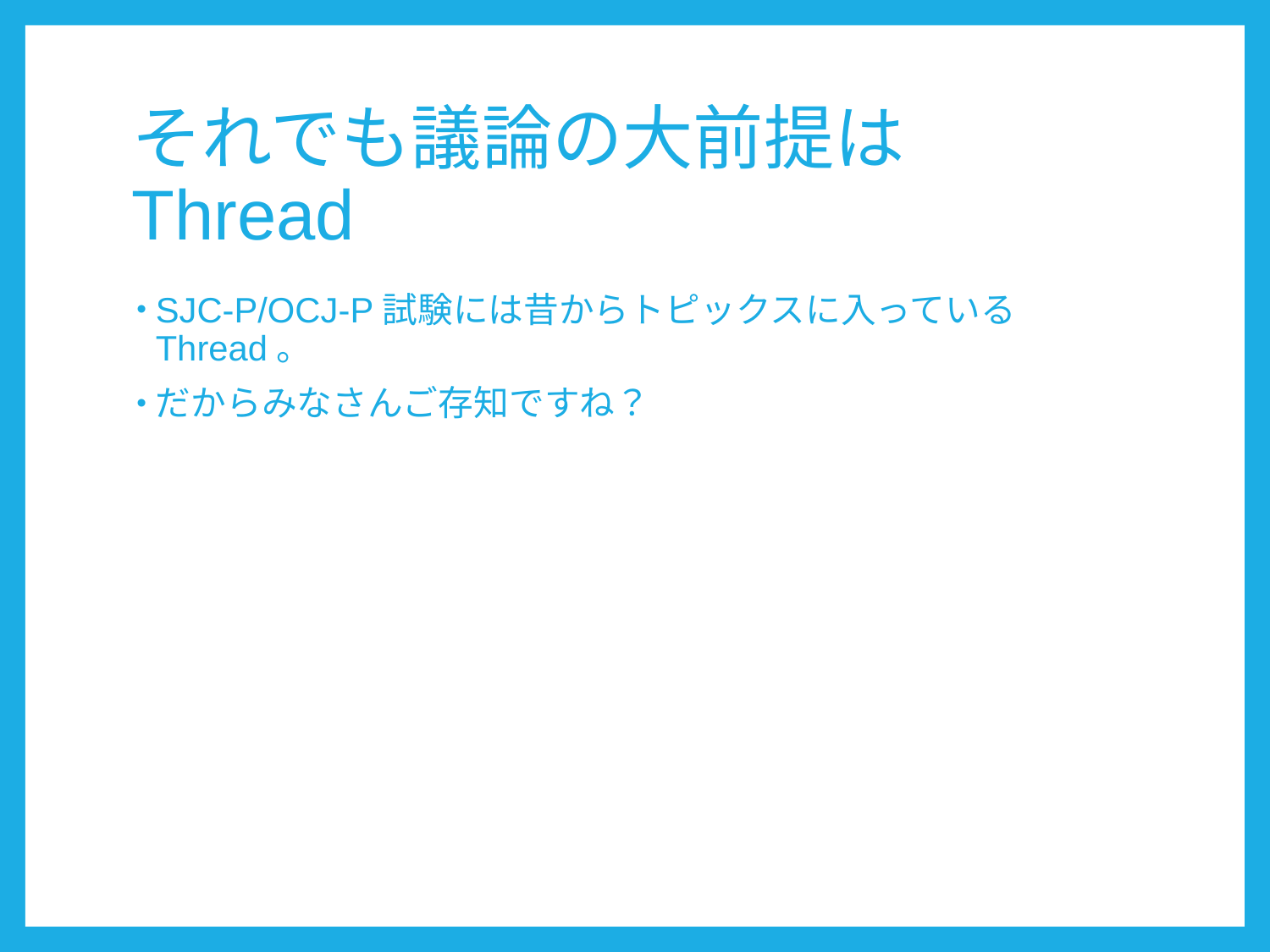

# それでも議論の大前提はThread
SJC-P/OCJ-P試験には昔からトピックスに入っているThread。
だからみなさんご存知ですね？